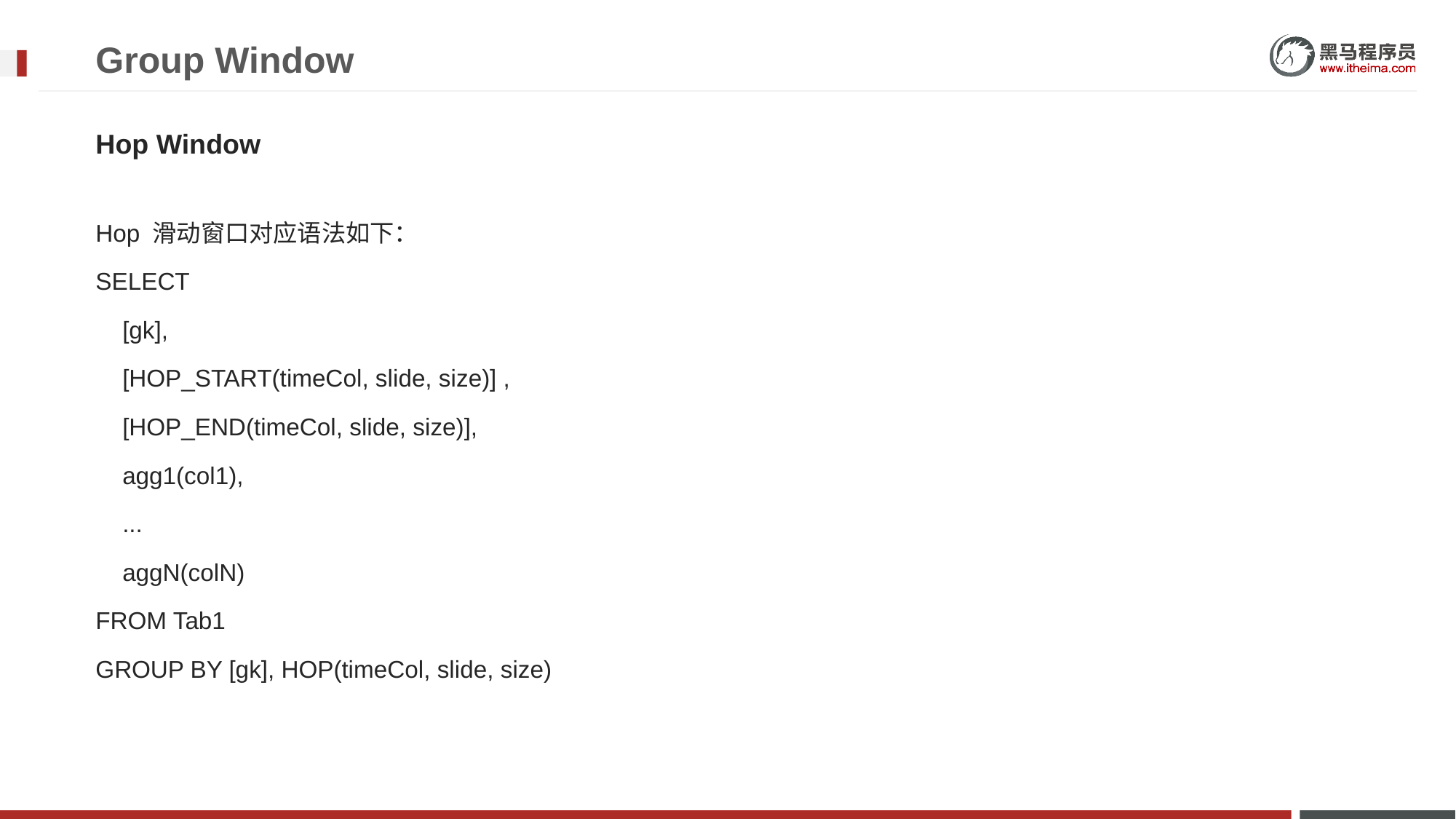

# Group Window
Hop Window
Hop 滑动窗口对应语法如下：
SELECT
    [gk],
    [HOP_START(timeCol, slide, size)] ,
    [HOP_END(timeCol, slide, size)],
    agg1(col1),
    ...
    aggN(colN)
FROM Tab1
GROUP BY [gk], HOP(timeCol, slide, size)